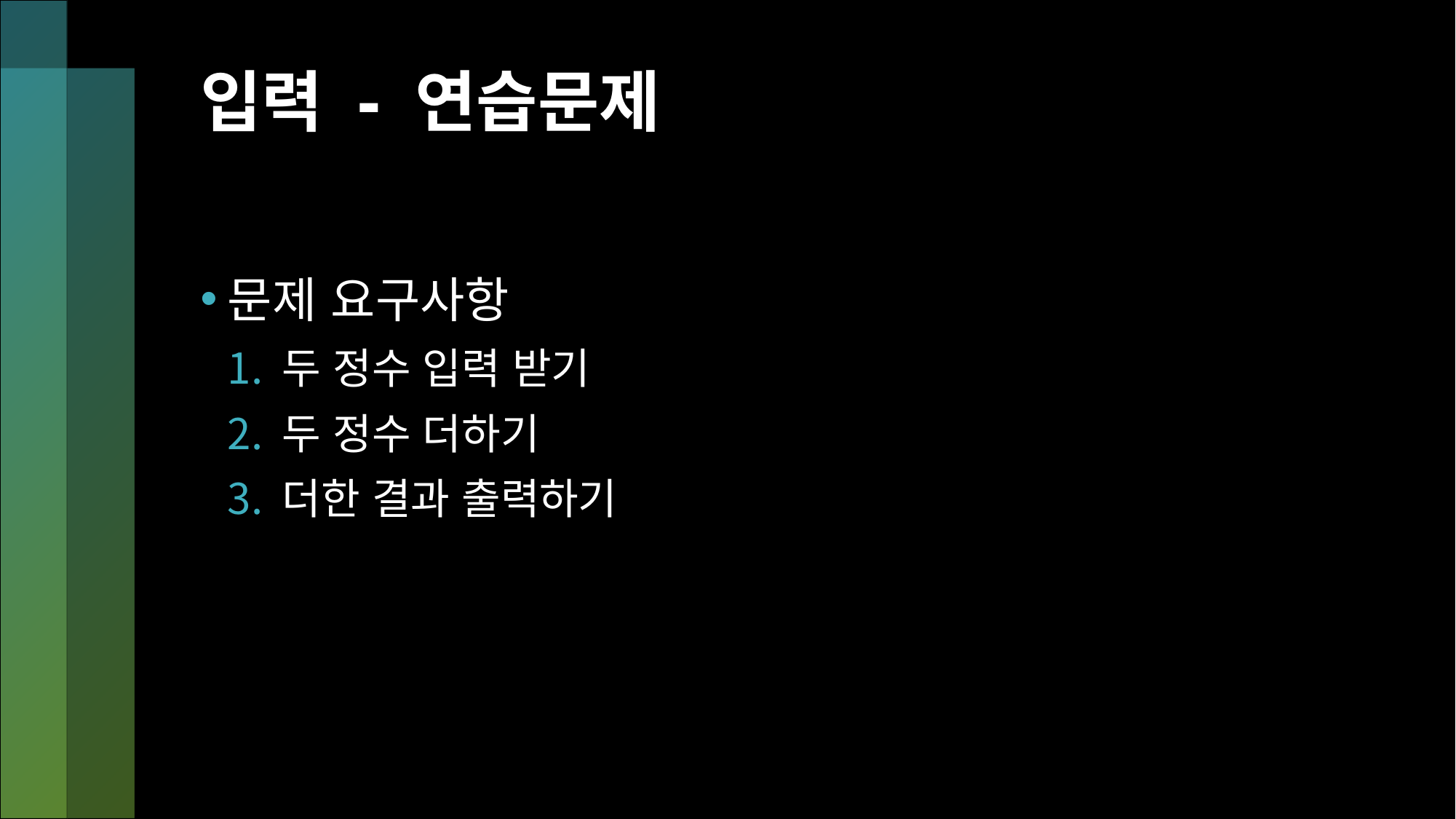

# 입력 - 연습문제
문제 요구사항
두 정수 입력 받기
두 정수 더하기
더한 결과 출력하기